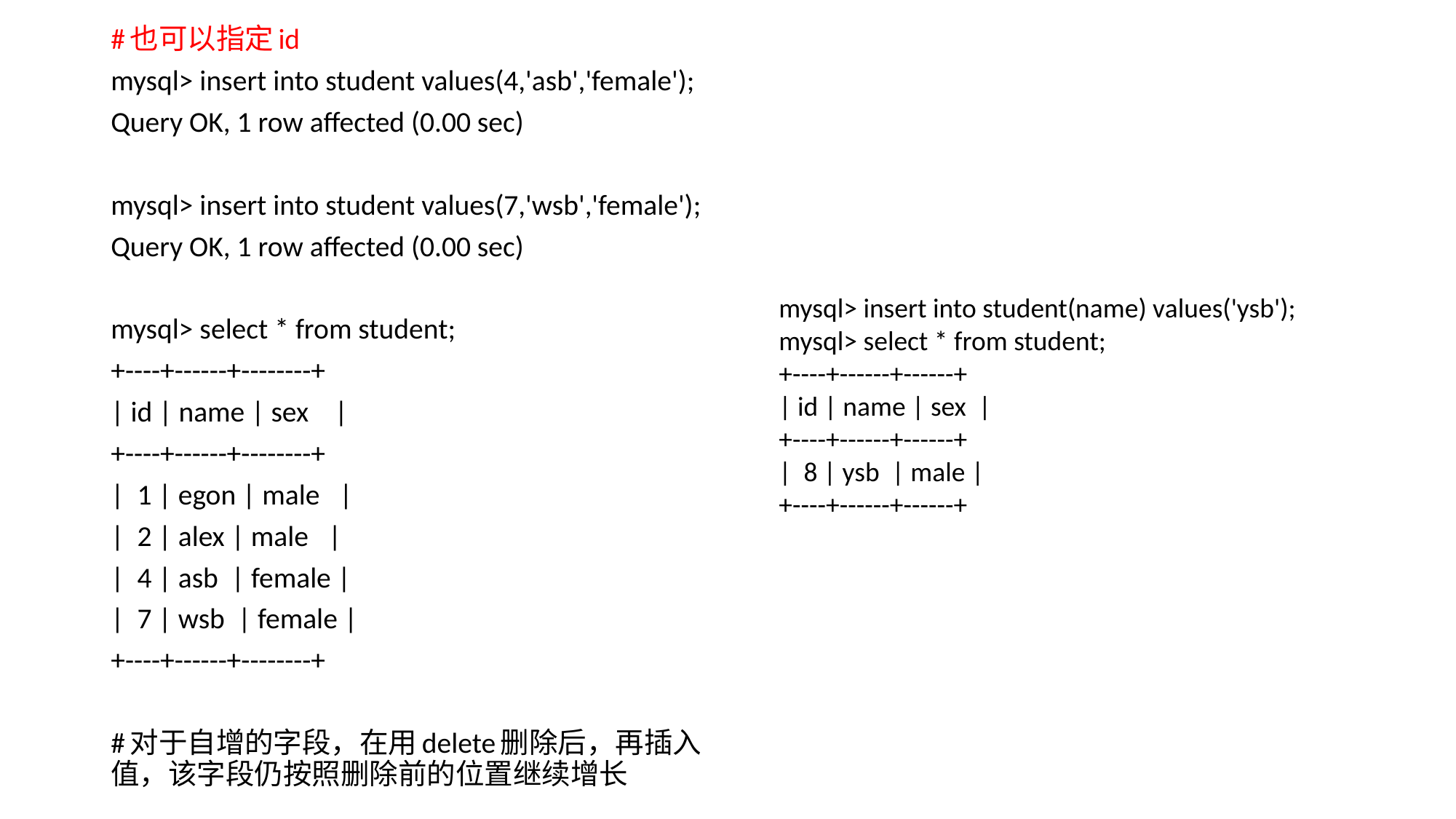

#也可以指定id
mysql> insert into student values(4,'asb','female');
Query OK, 1 row affected (0.00 sec)

mysql> insert into student values(7,'wsb','female');
Query OK, 1 row affected (0.00 sec)

mysql> select * from student;
+----+------+--------+
| id | name | sex    |
+----+------+--------+
|  1 | egon | male   |
|  2 | alex | male   |
|  4 | asb  | female |
|  7 | wsb  | female |
+----+------+--------+

#对于自增的字段，在用delete删除后，再插入值，该字段仍按照删除前的位置继续增长

mysql> insert into student(name) values('ysb');
mysql> select * from student;
+----+------+------+
| id | name | sex  |
+----+------+------+
|  8 | ysb  | male |
+----+------+------+